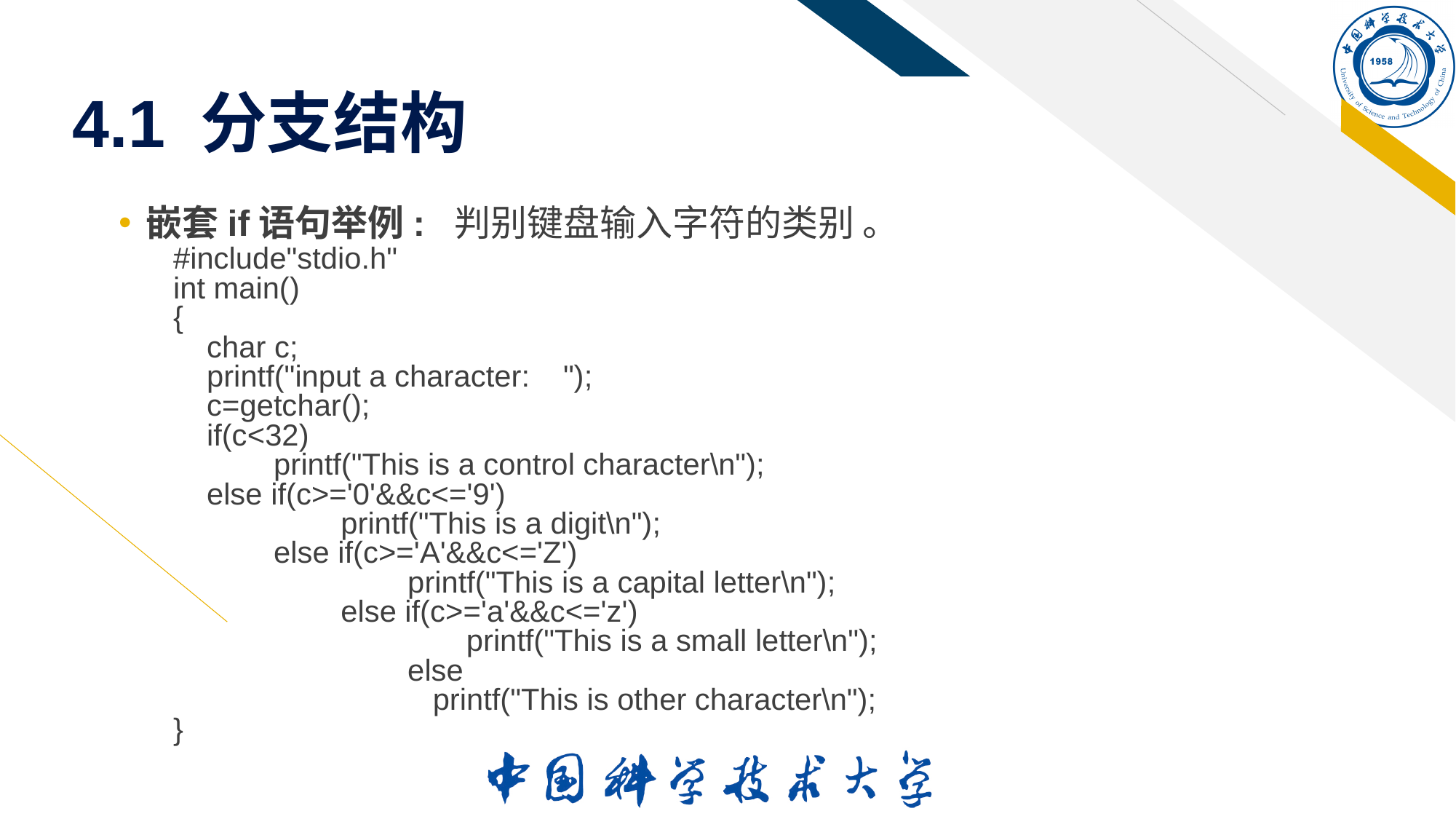

# 4.1 分支结构
嵌套if语句举例:  判别键盘输入字符的类别 。
#include"stdio.h"
int main()
{
    char c;
    printf("input a character:    ");
    c=getchar();
    if(c<32)
            printf("This is a control character\n");
    else if(c>='0'&&c<='9')
                    printf("This is a digit\n");
            else if(c>='A'&&c<='Z')
                            printf("This is a capital letter\n");
                    else if(c>='a'&&c<='z')
                                   printf("This is a small letter\n");
                            else
                               printf("This is other character\n");
}